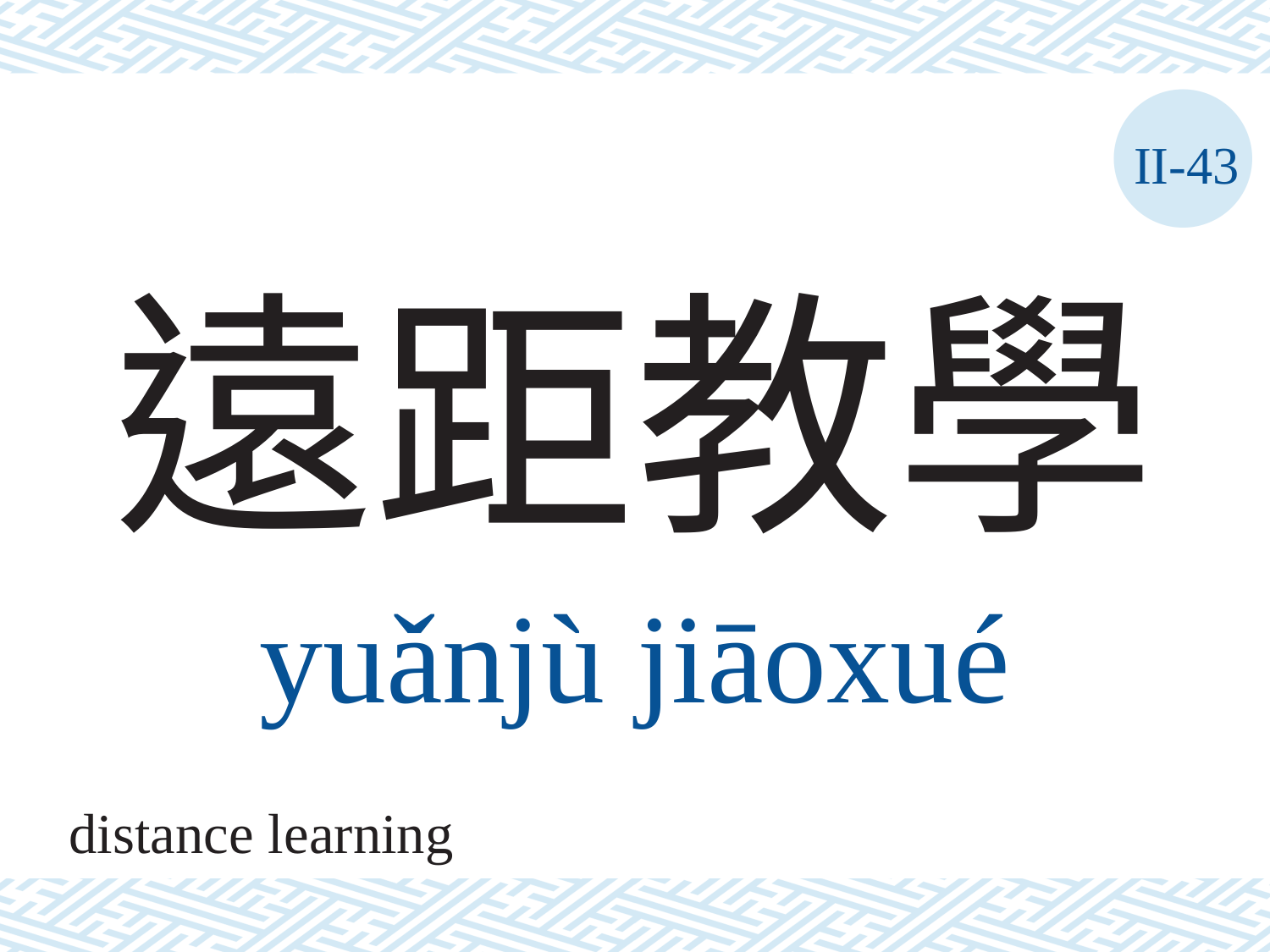

II-43
# 遠距教學
yuǎnjù	jiāoxué
distance learning